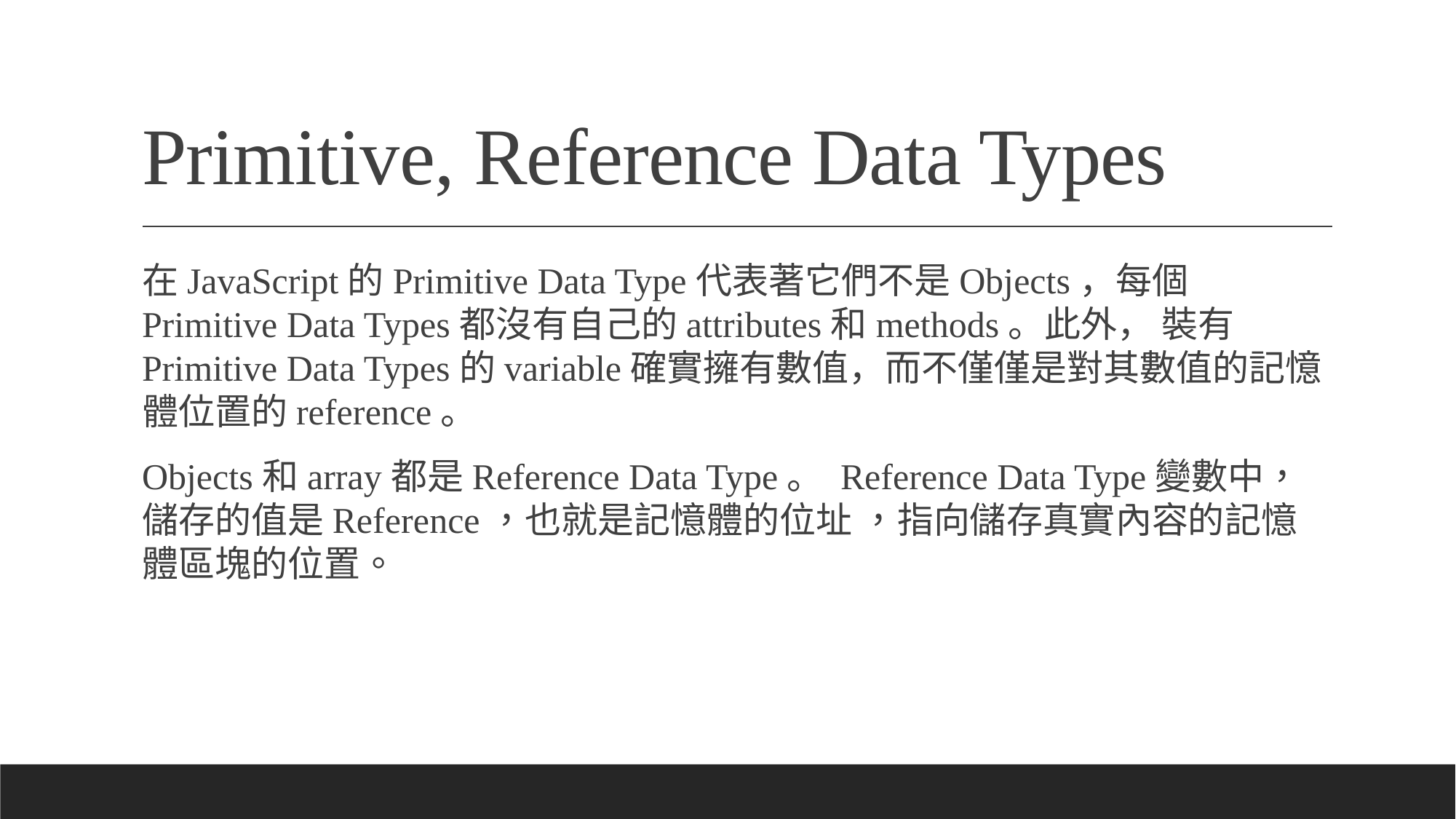

# Primitive, Reference Data Types
在JavaScript的Primitive Data Type代表著它們不是Objects，每個Primitive Data Types都沒有自己的attributes和methods。此外， 裝有Primitive Data Types的variable確實擁有數值，而不僅僅是對其數值的記憶體位置的reference。
Objects和array都是Reference Data Type。 Reference Data Type變數中，儲存的值是Reference，也就是記憶體的位址 ，指向儲存真實內容的記憶體區塊的位置。